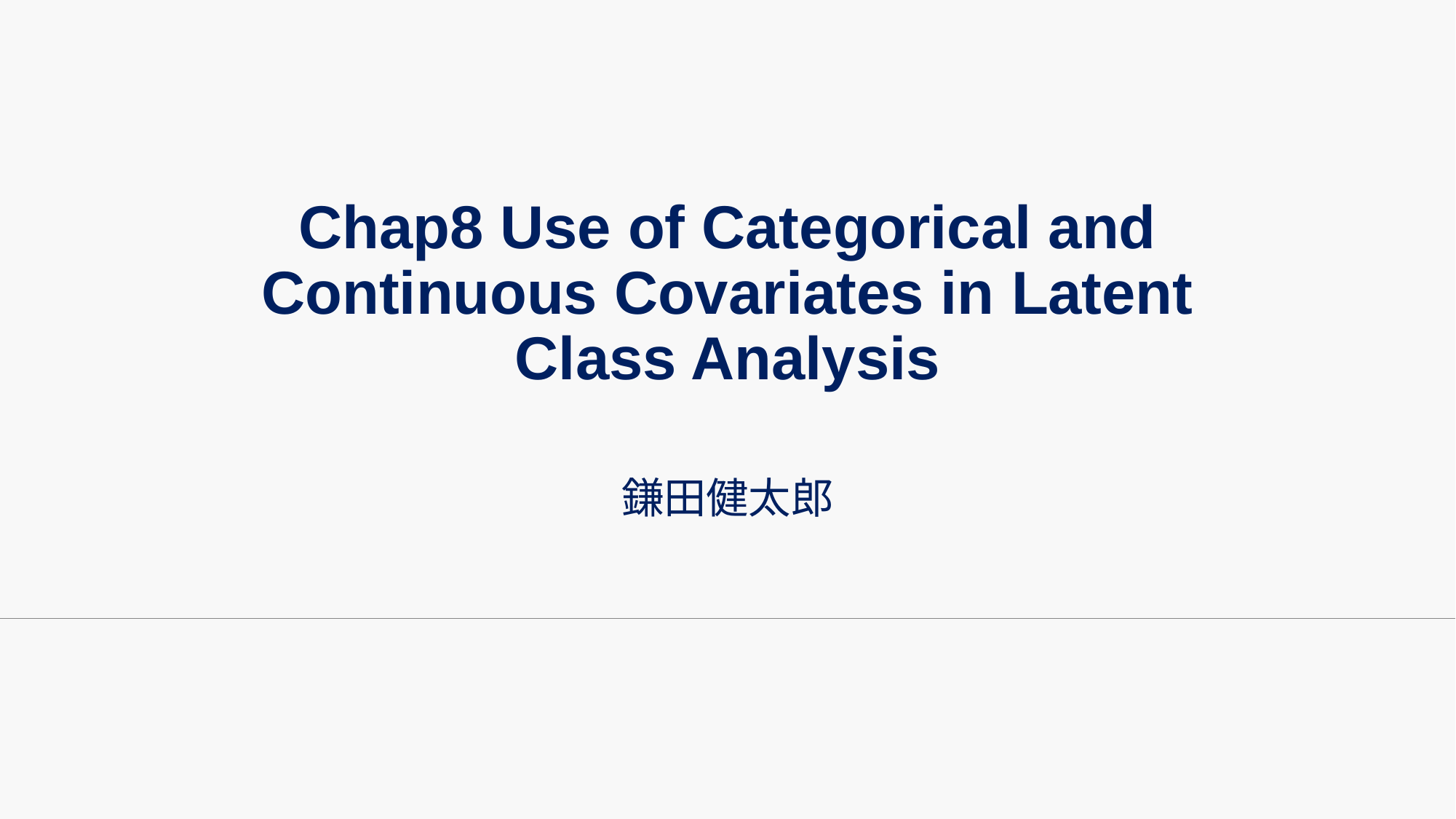

# Chap8 Use of Categorical and Continuous Covariates in Latent Class Analysis
鎌田健太郎